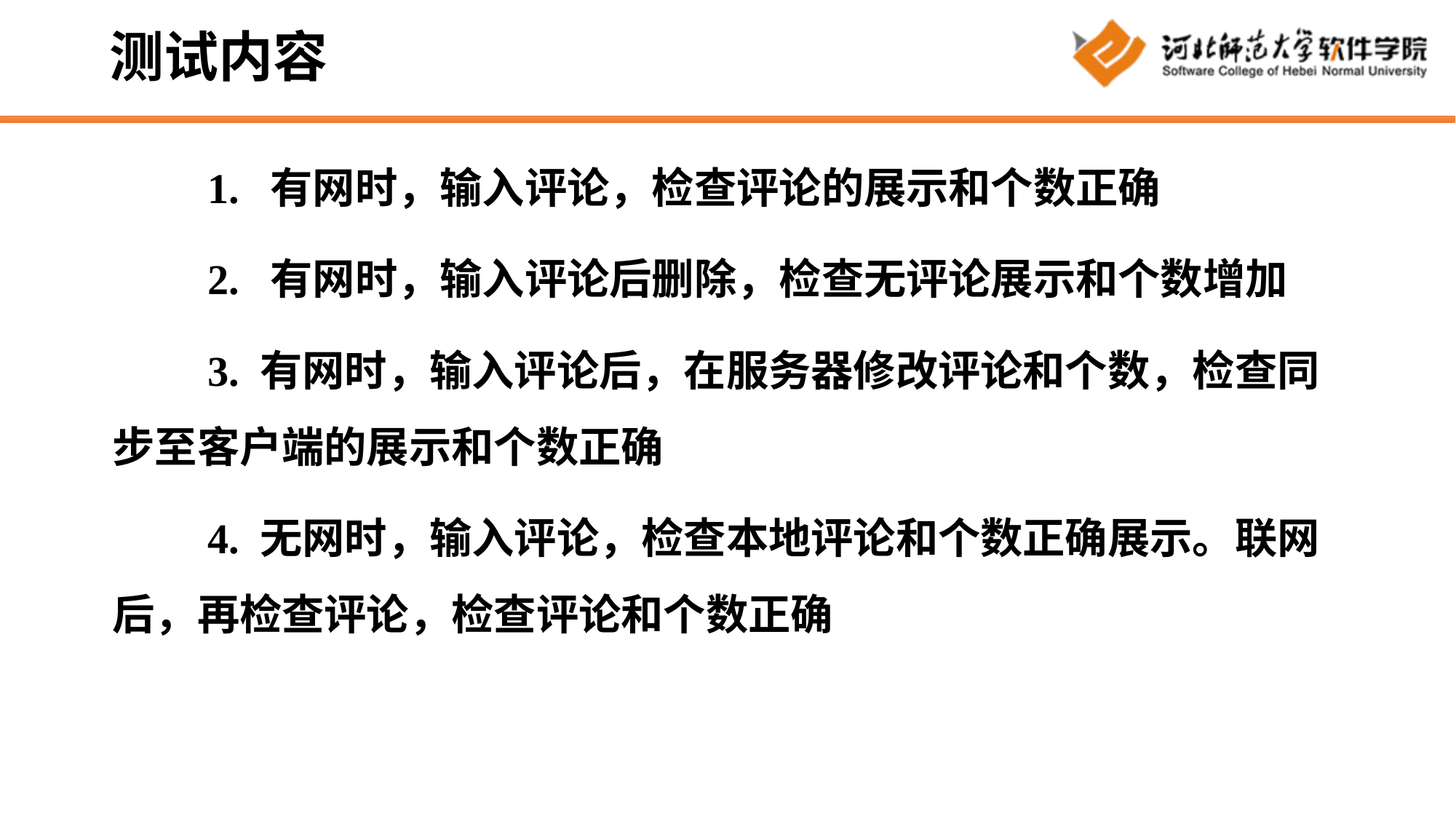

# 测试内容
　　1.  有网时，输入评论，检查评论的展示和个数正确
　　2.  有网时，输入评论后删除，检查无评论展示和个数增加
　　3. 有网时，输入评论后，在服务器修改评论和个数，检查同步至客户端的展示和个数正确
　　4. 无网时，输入评论，检查本地评论和个数正确展示。联网后，再检查评论，检查评论和个数正确